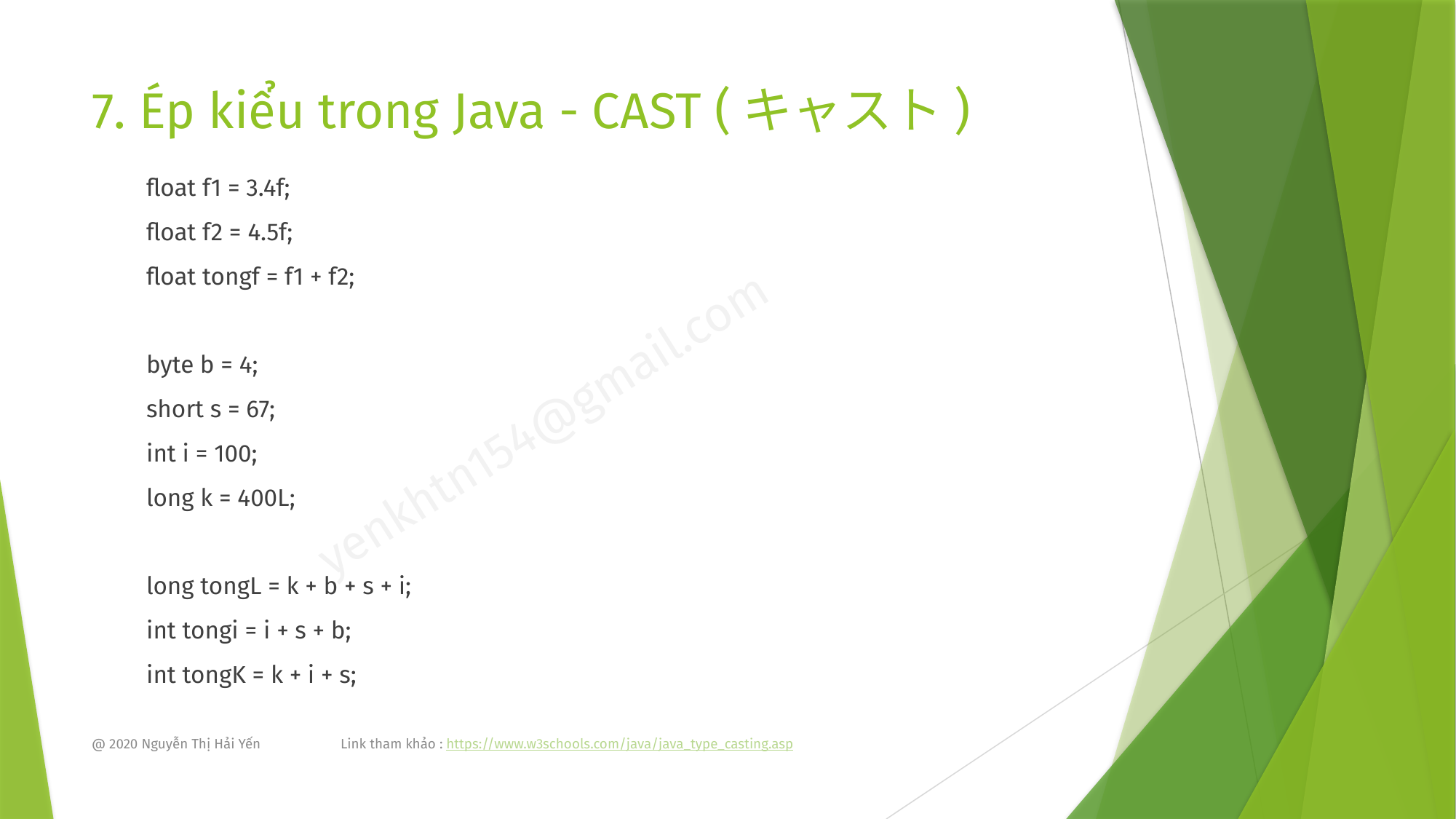

# 7. Ép kiểu trong Java - CAST (キャスト)
float f1 = 3.4f;
float f2 = 4.5f;
float tongf = f1 + f2;

byte b = 4;
short s = 67;
int i = 100;
long k = 400L;

long tongL = k + b + s + i;
int tongi = i + s + b;
int tongK = k + i + s;

@ 2020 Nguyễn Thị Hải Yến                      Link tham khảo : https://www.w3schools.com/java/java_type_casting.asp